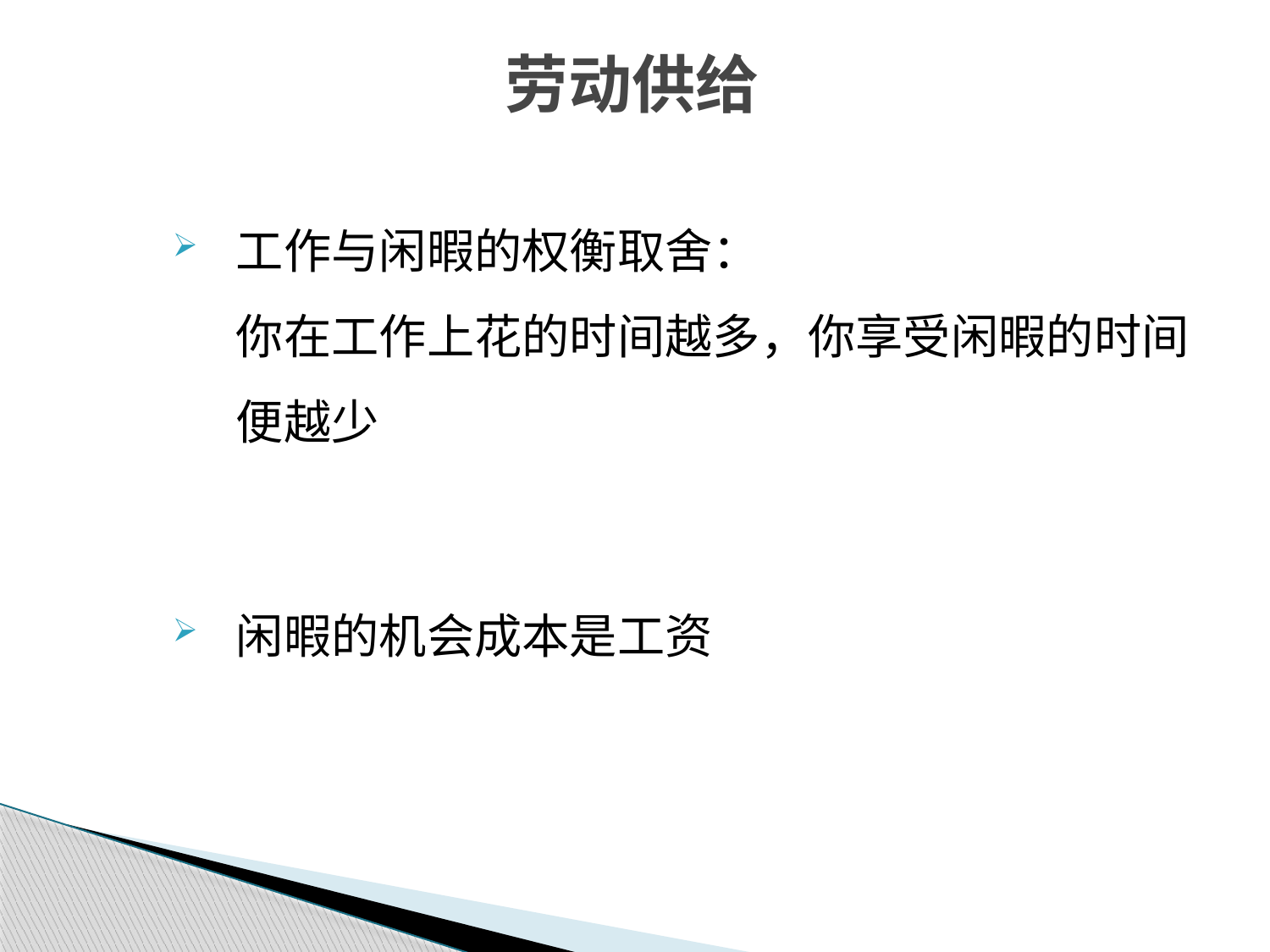

劳动供给
工作与闲暇的权衡取舍：
你在工作上花的时间越多，你享受闲暇的时间便越少

闲暇的机会成本是工资